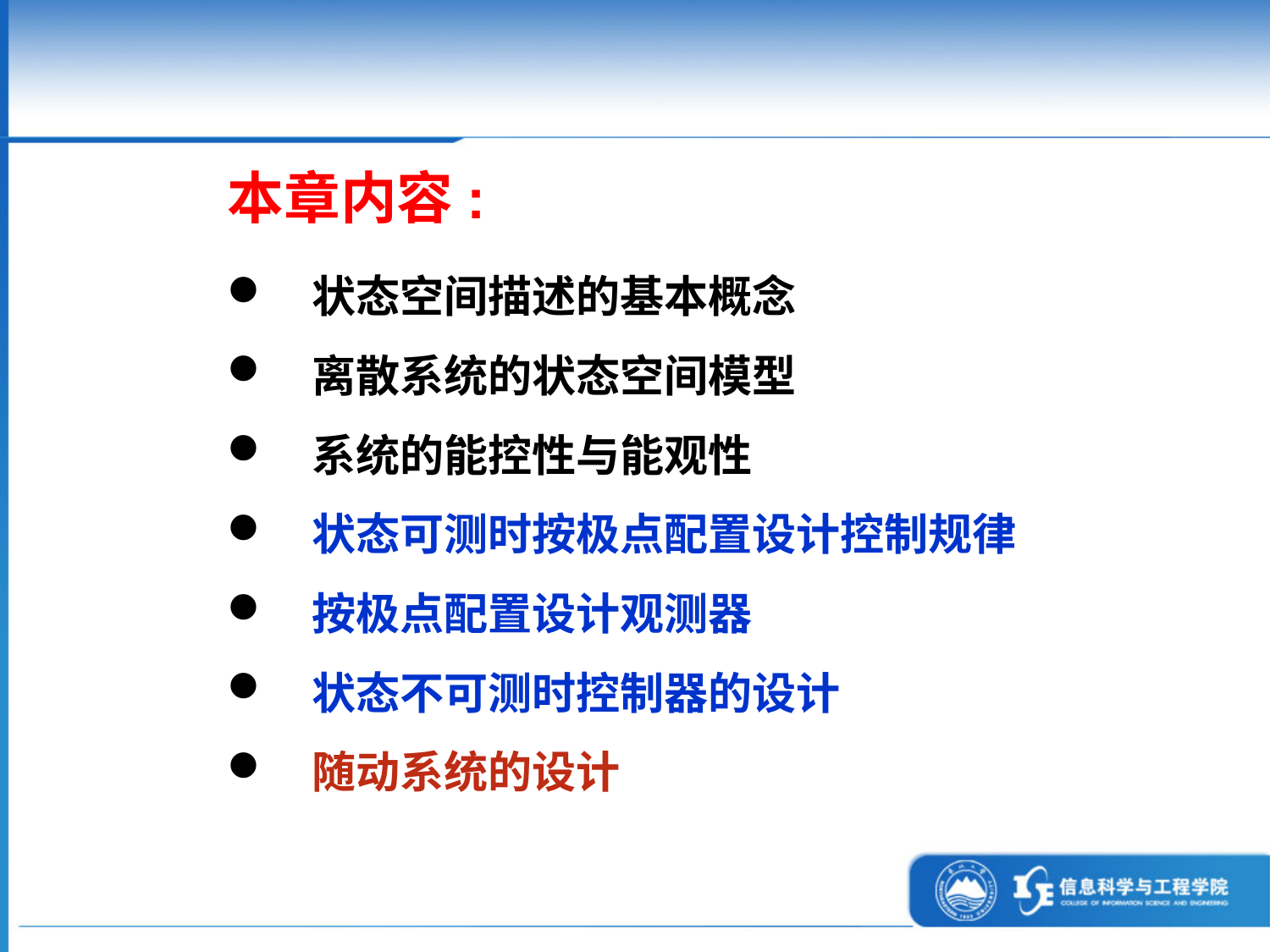

本章内容:
   状态空间描述的基本概念
   离散系统的状态空间模型
   系统的能控性与能观性
   状态可测时按极点配置设计控制规律
   按极点配置设计观测器
   状态不可测时控制器的设计
   随动系统的设计